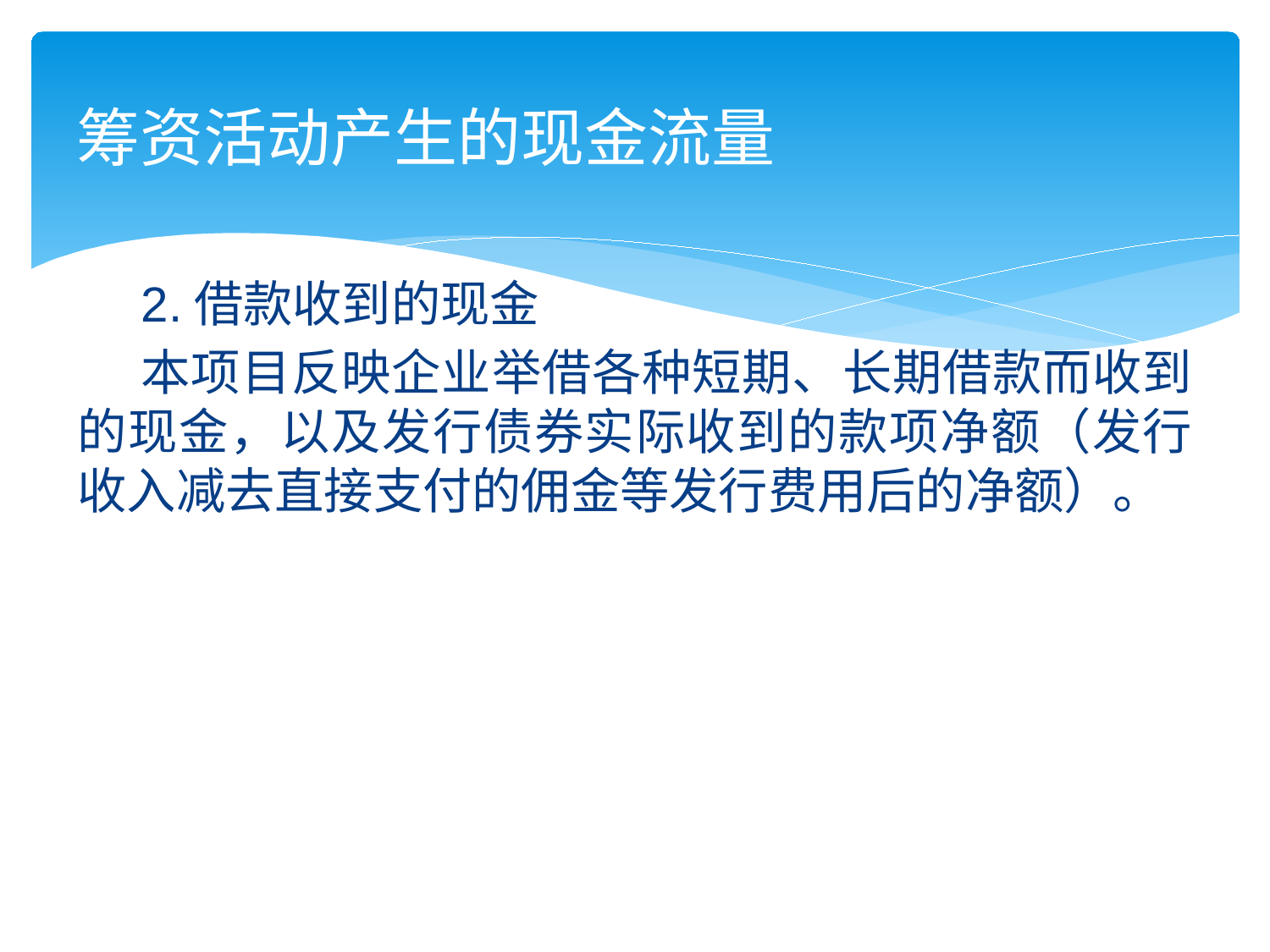

# 筹资活动产生的现金流量
2.借款收到的现金
本项目反映企业举借各种短期、长期借款而收到的现金，以及发行债券实际收到的款项净额（发行收入减去直接支付的佣金等发行费用后的净额）。